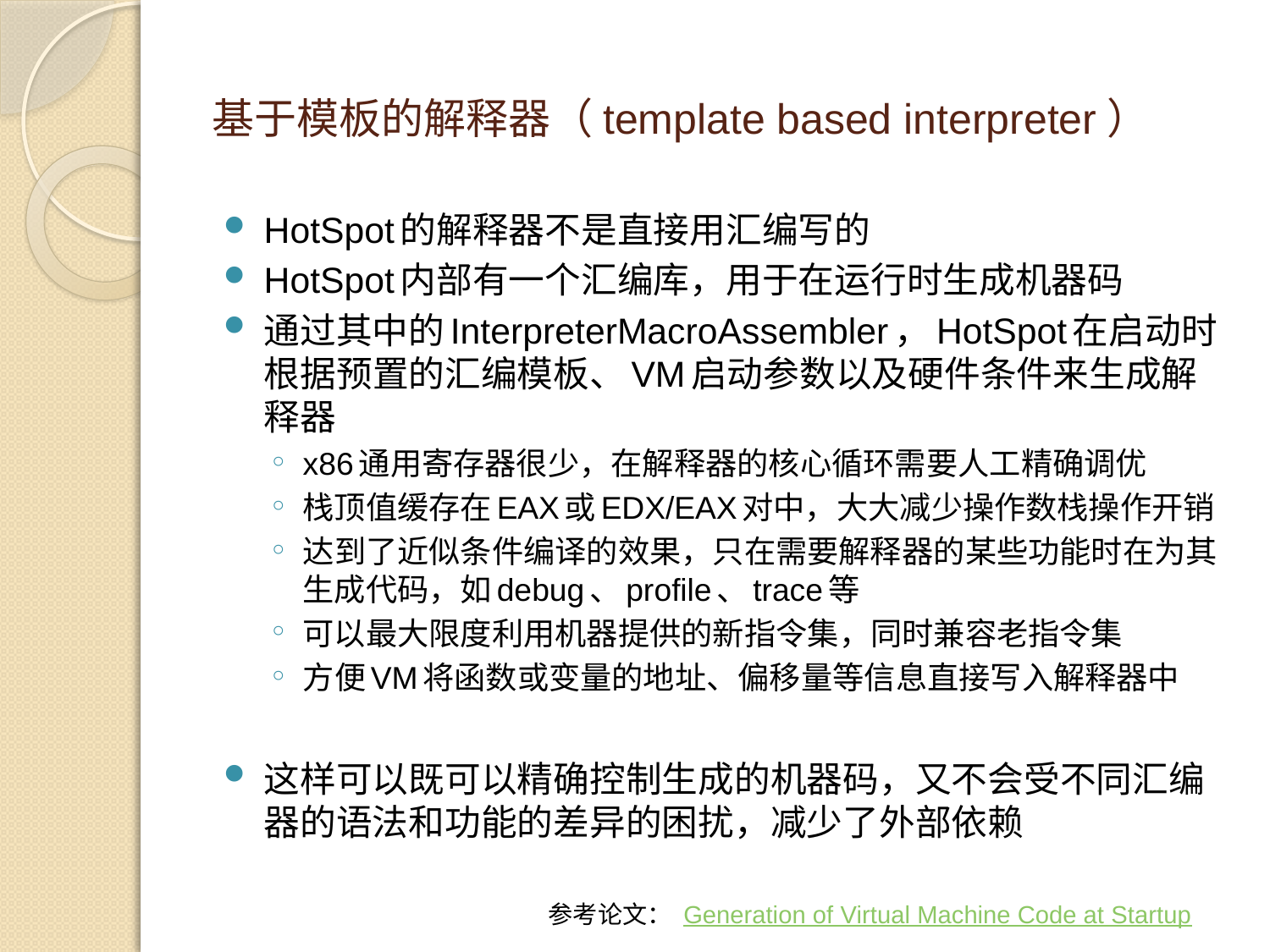

# 基于模板的解释器（template based interpreter）
HotSpot的解释器不是直接用汇编写的
HotSpot内部有一个汇编库，用于在运行时生成机器码
通过其中的InterpreterMacroAssembler，HotSpot在启动时根据预置的汇编模板、VM启动参数以及硬件条件来生成解释器
x86通用寄存器很少，在解释器的核心循环需要人工精确调优
栈顶值缓存在EAX或EDX/EAX对中，大大减少操作数栈操作开销
达到了近似条件编译的效果，只在需要解释器的某些功能时在为其生成代码，如debug、profile、trace等
可以最大限度利用机器提供的新指令集，同时兼容老指令集
方便VM将函数或变量的地址、偏移量等信息直接写入解释器中

这样可以既可以精确控制生成的机器码，又不会受不同汇编器的语法和功能的差异的困扰，减少了外部依赖
参考论文： Generation of Virtual Machine Code at Startup